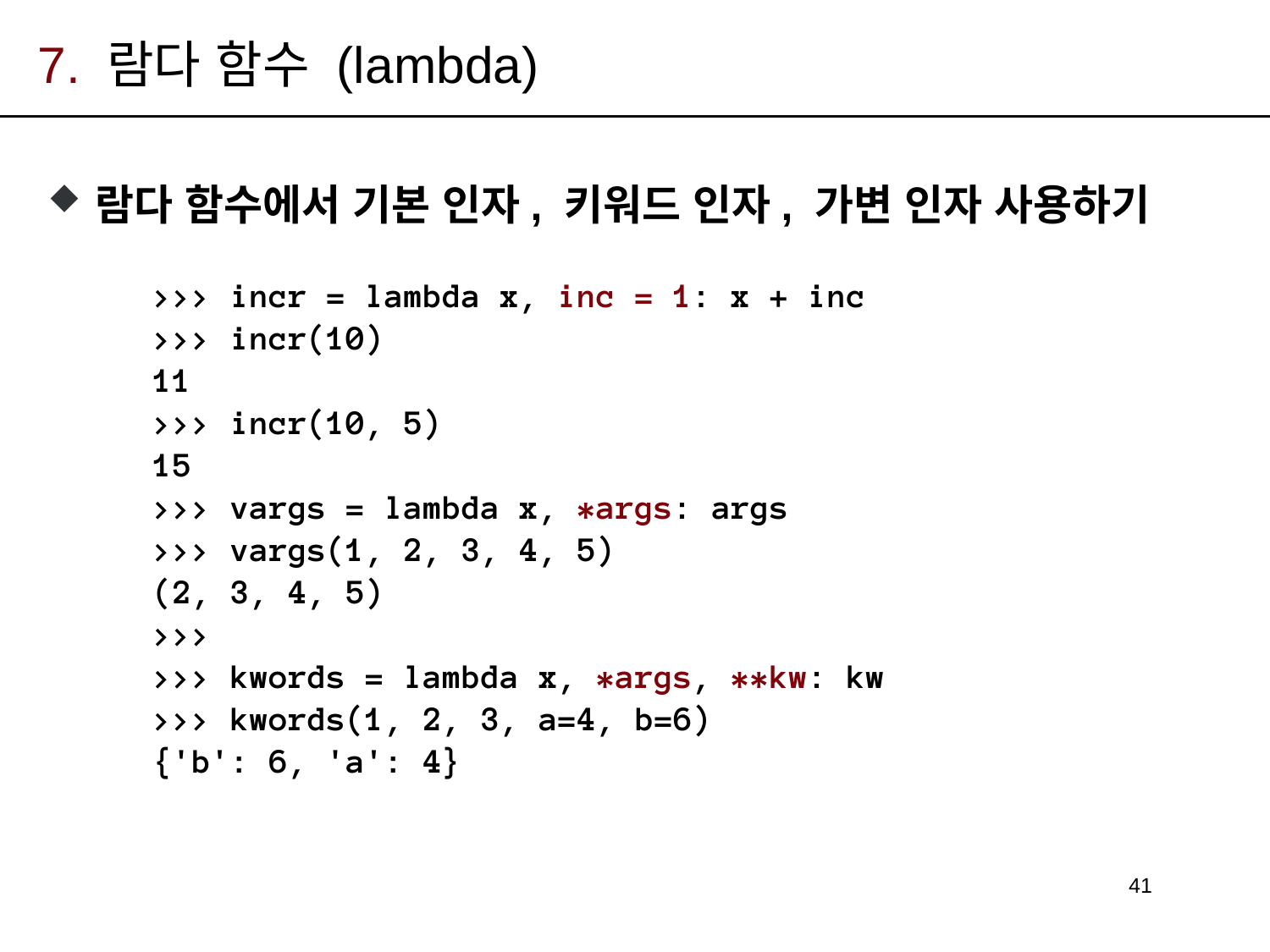

# 7. 람다 함수 (lambda)
람다 함수에서 기본 인자, 키워드 인자, 가변 인자 사용하기

>>> incr = lambda x, inc = 1: x + inc
>>> incr(10)
11
>>> incr(10, 5)
15
>>> vargs = lambda x, *args: args
>>> vargs(1, 2, 3, 4, 5)
(2, 3, 4, 5)
>>>
>>> kwords = lambda x, *args, **kw: kw
>>> kwords(1, 2, 3, a=4, b=6)
{'b': 6, 'a': 4}
41